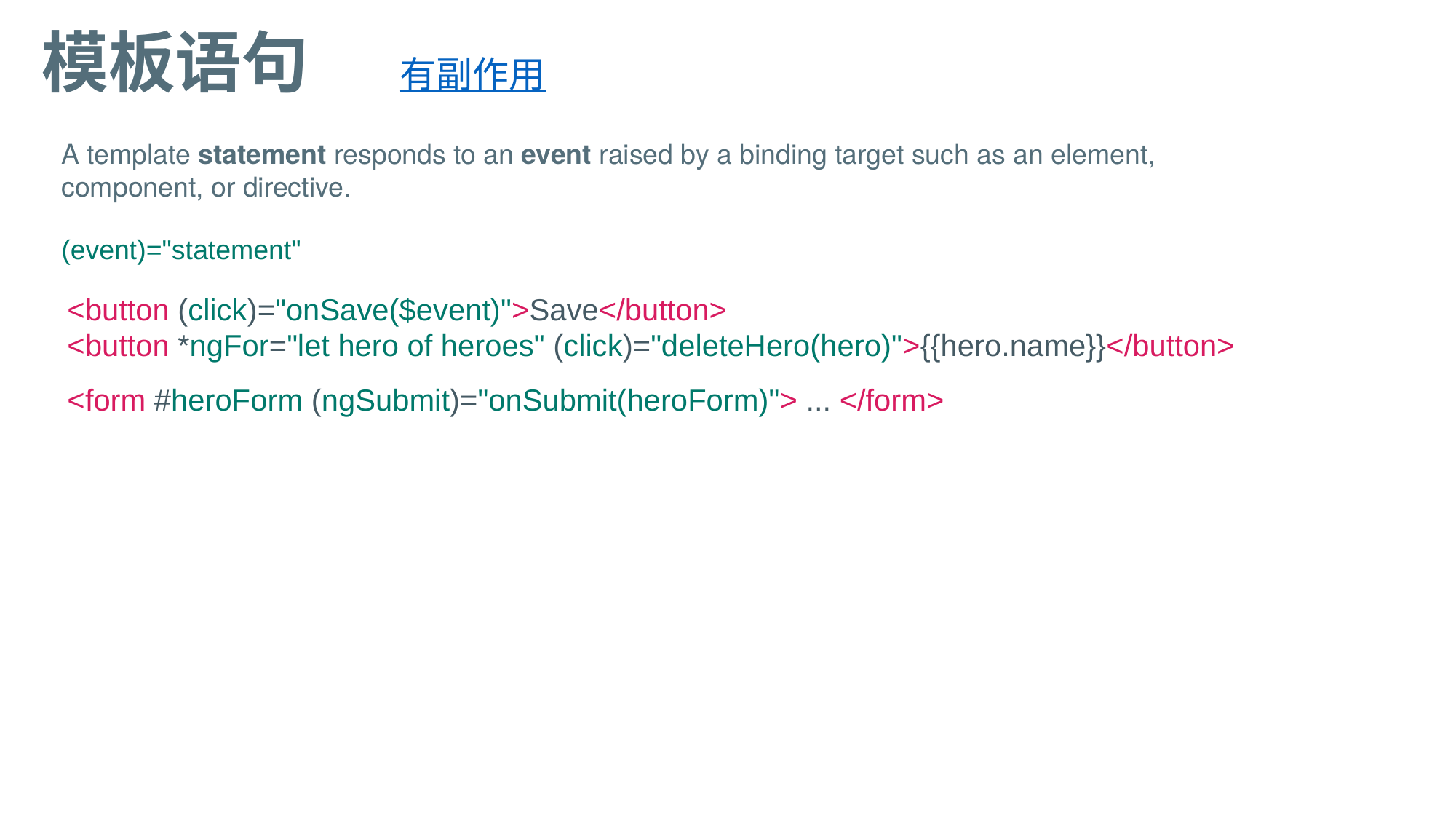

模板语句
有副作用
A template statement responds to an event raised by a binding target such as an element, component, or directive.
(event)="statement"
<button (click)="onSave($event)">Save</button>
<button *ngFor="let hero of heroes" (click)="deleteHero(hero)">{{hero.name}}</button>
<form #heroForm (ngSubmit)="onSubmit(heroForm)"> ... </form>